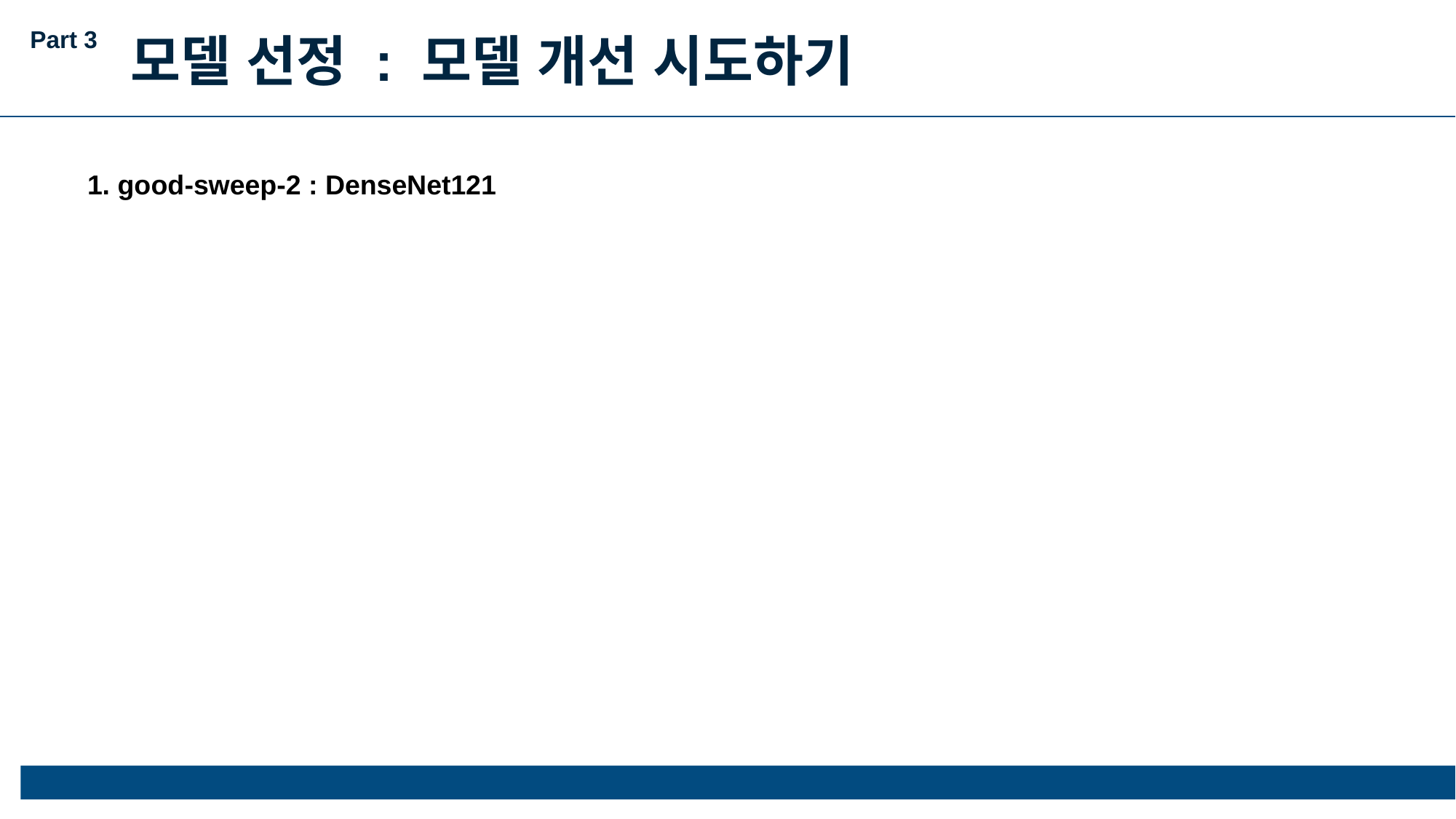

Part 3
모델 선정 : 모델 개선 시도하기
1. good-sweep-2 : DenseNet121